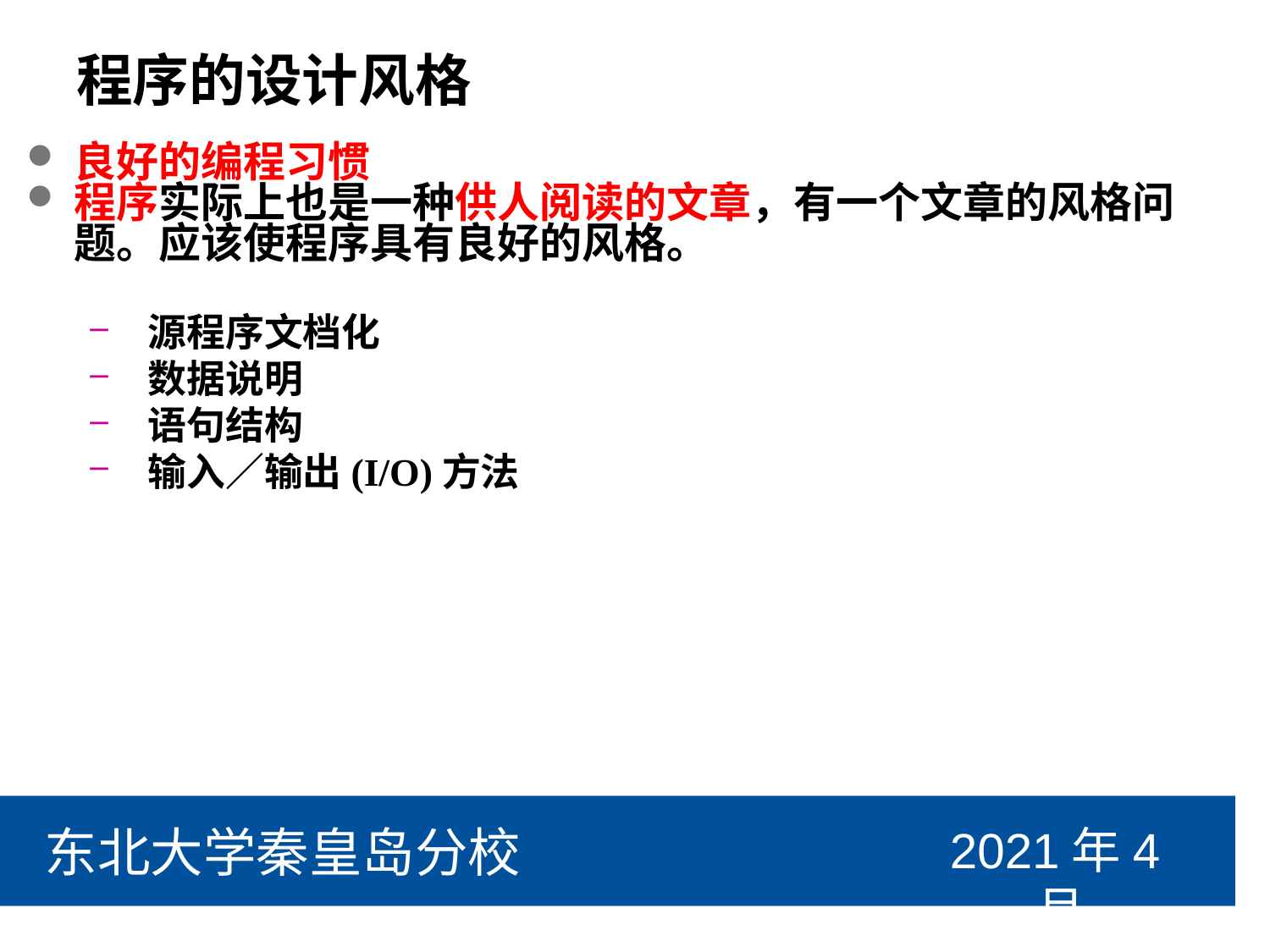

# 程序的设计风格
良好的编程习惯
程序实际上也是一种供人阅读的文章，有一个文章的风格问题。应该使程序具有良好的风格。

 源程序文档化
 数据说明
 语句结构
 输入／输出(I/O)方法